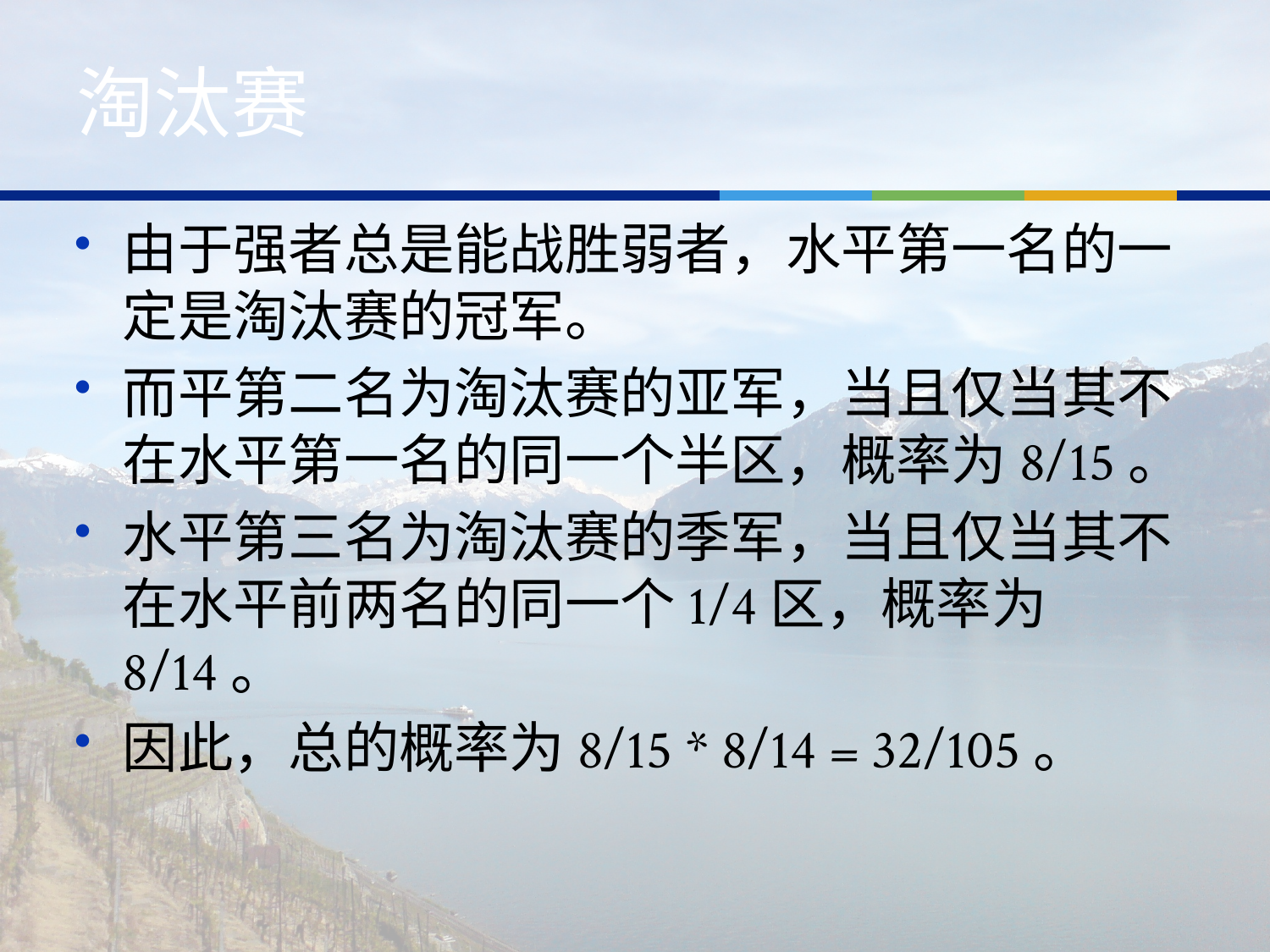

# 淘汰赛
由于强者总是能战胜弱者，水平第一名的一定是淘汰赛的冠军。
而平第二名为淘汰赛的亚军，当且仅当其不在水平第一名的同一个半区，概率为8/15。
水平第三名为淘汰赛的季军，当且仅当其不在水平前两名的同一个1/4区，概率为8/14。
因此，总的概率为8/15 * 8/14 = 32/105。